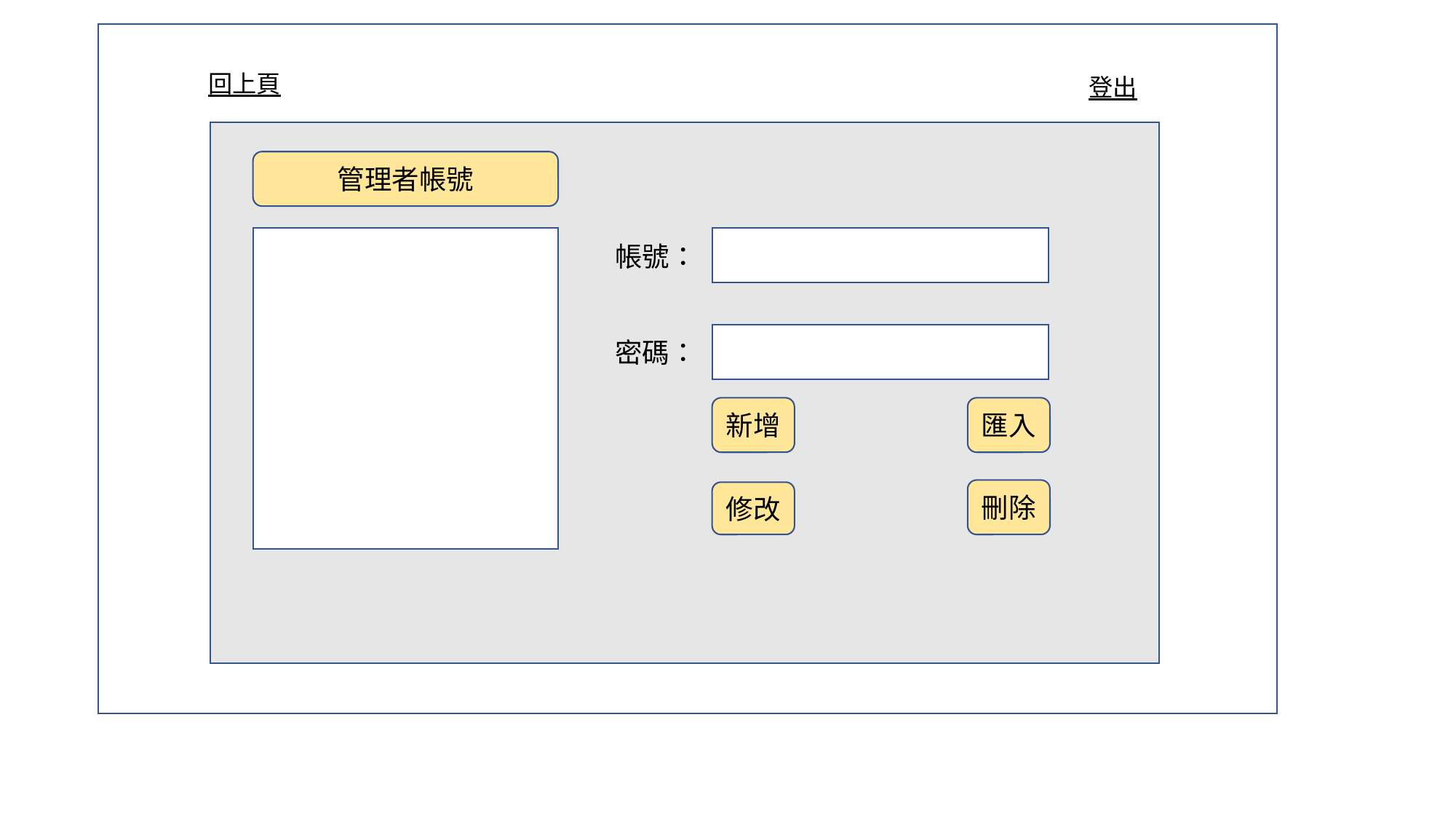

回上頁
登出
管理者帳號

帳號：

密碼：
刪除
新增
匯入
修改